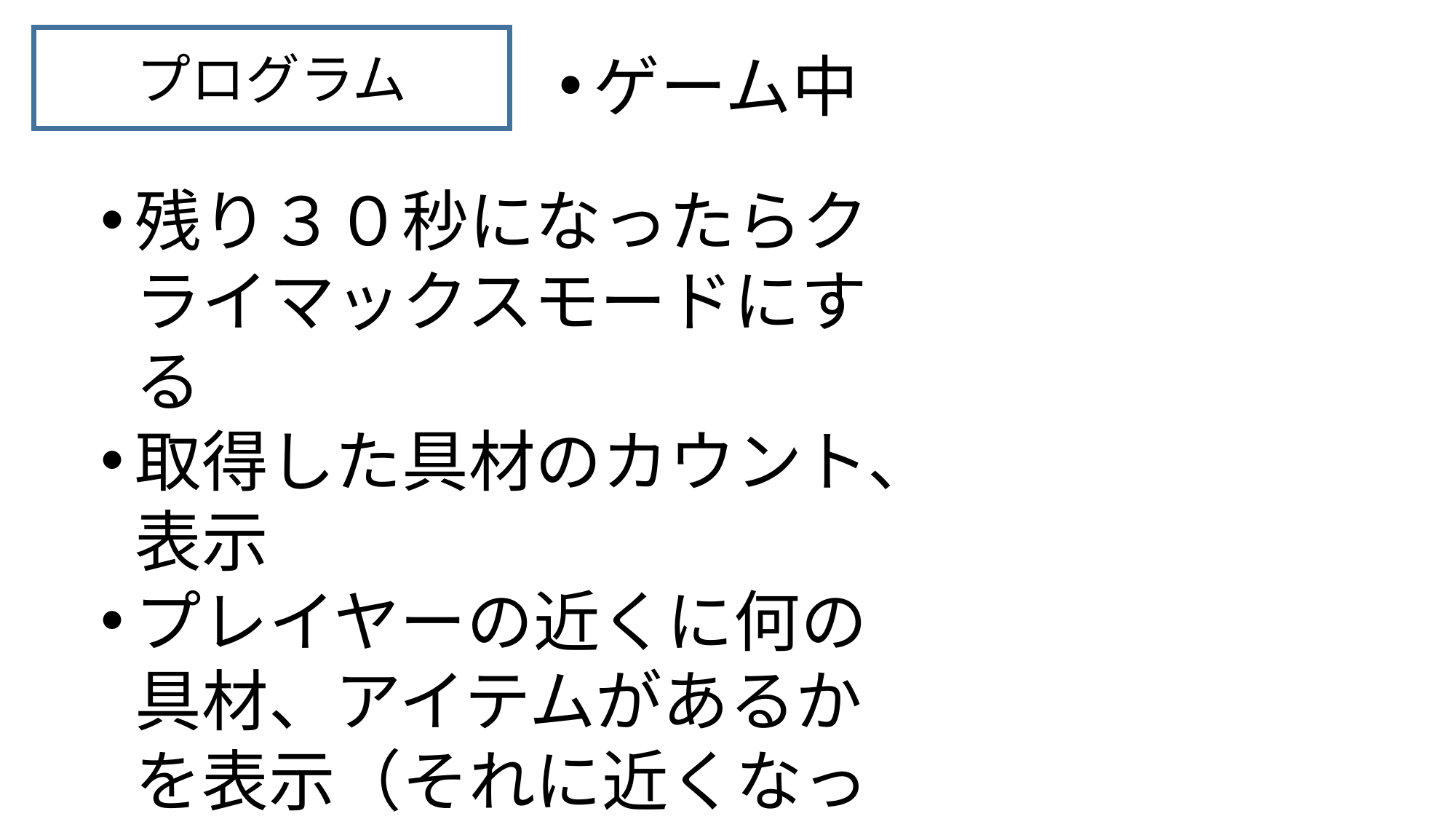

プログラム
ゲーム中
残り３０秒になったらクライマックスモードにする
取得した具材のカウント、表示
プレイヤーの近くに何の具材、アイテムがあるかを表示（それに近くなったらアイコンを大きくする）